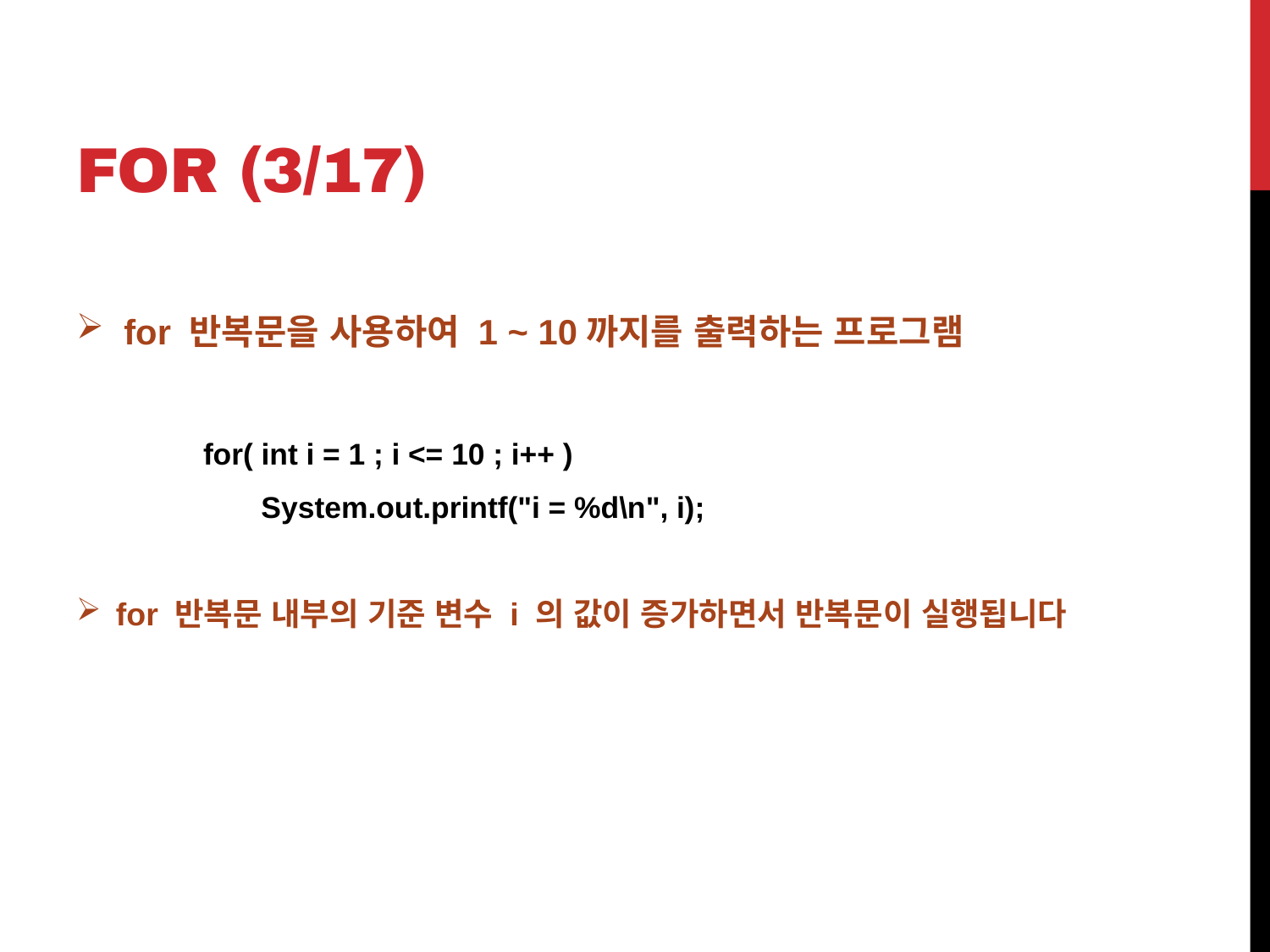

# for (3/17)

for 반복문을 사용하여 1 ~ 10까지를 출력하는 프로그램

	for( int i = 1 ; i <= 10 ; i++ )
	       System.out.printf("i = %d\n", i);

for 반복문 내부의 기준 변수 i 의 값이 증가하면서 반복문이 실행됩니다